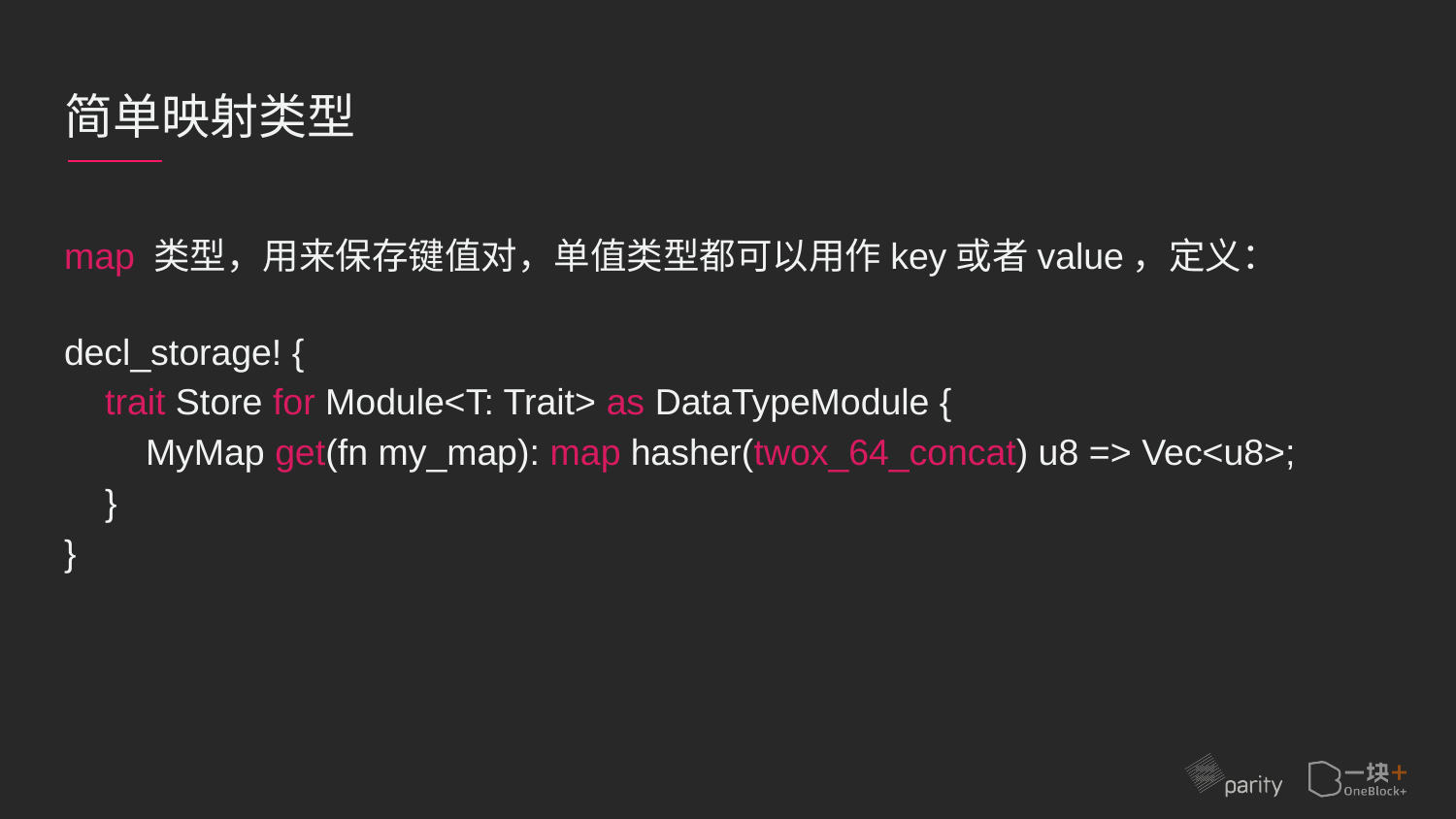

# 简单映射类型
map 类型，用来保存键值对，单值类型都可以用作key或者value，定义：

decl_storage! {
    trait Store for Module<T: Trait> as DataTypeModule {
        MyMap get(fn my_map): map hasher(twox_64_concat) u8 => Vec<u8>;
    }
}